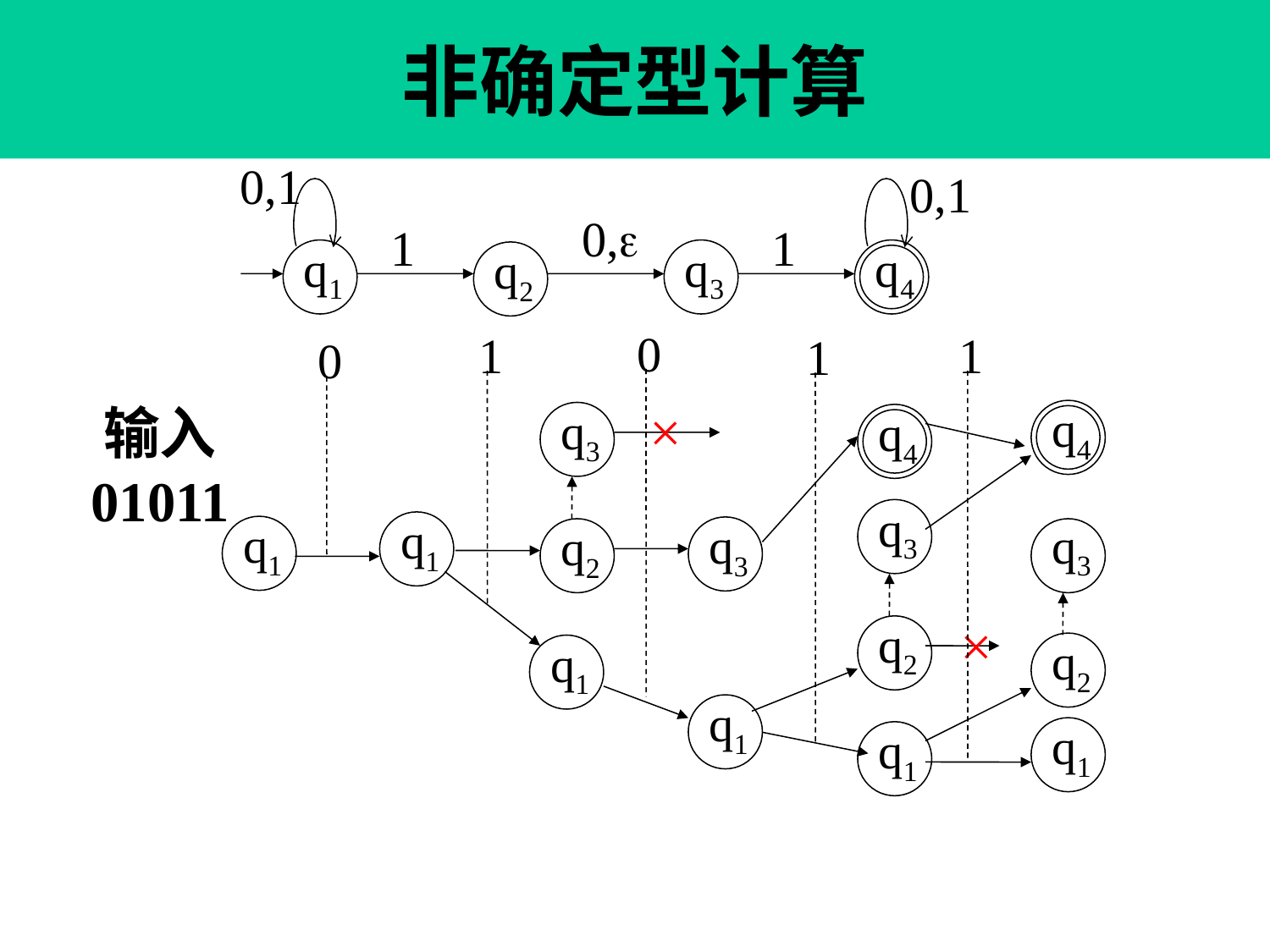

# 非确定型计算
0,1
0,1

0,ε
1
1
q1
q3
q4
q2

0

×

q3

q1

1

q2

q1

1

q4

q3

×
q2

q1

1

q4

q3

q2

q1

0

q1

输入
01011
q3

q1